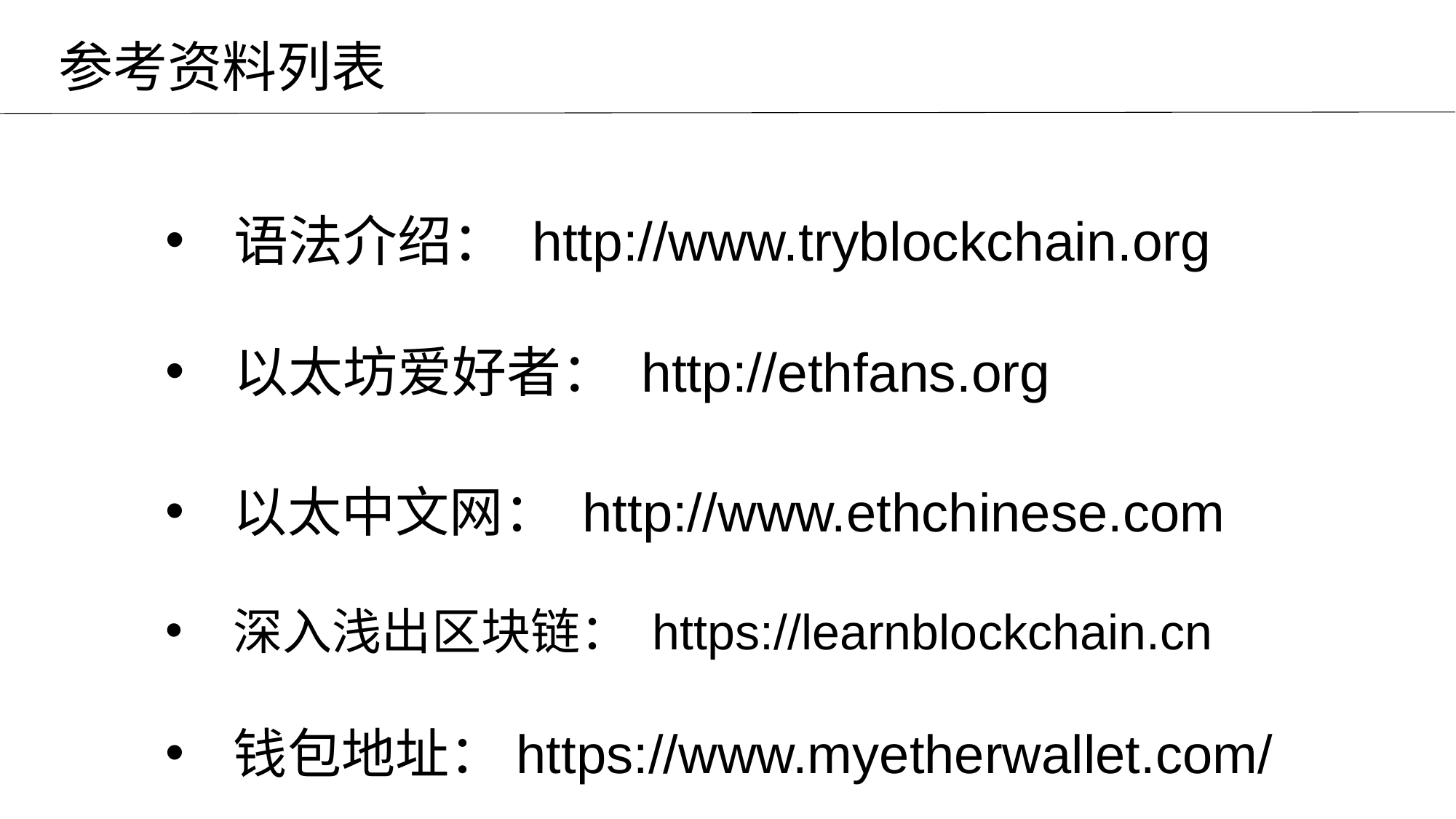

参考资料列表
# 语法介绍： http://www.tryblockchain.org

以太坊爱好者： http://ethfans.org
以太中文网： http://www.ethchinese.com
深入浅出区块链： https://learnblockchain.cn
钱包地址：https://www.myetherwallet.com/